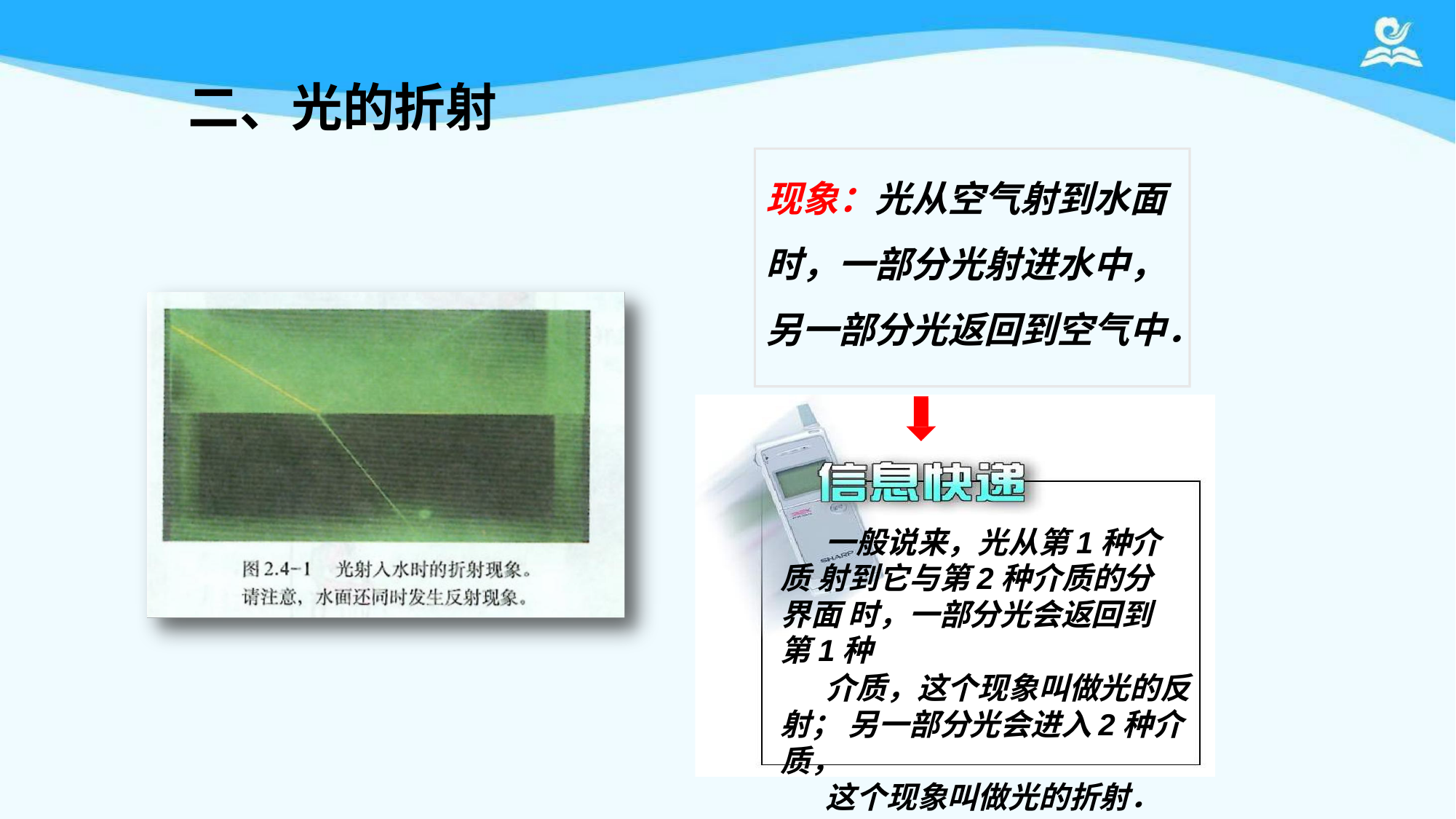

# 二、光的折射

现象：光从空气射到水面 时，一部分光射进水中，  另一部分光返回到空气中．

一般说来，光从第1种介质 射到它与第2种介质的分界面 时，一部分光会返回到第1种
介质，这个现象叫做光的反射； 另一部分光会进入2种介质，
这个现象叫做光的折射．